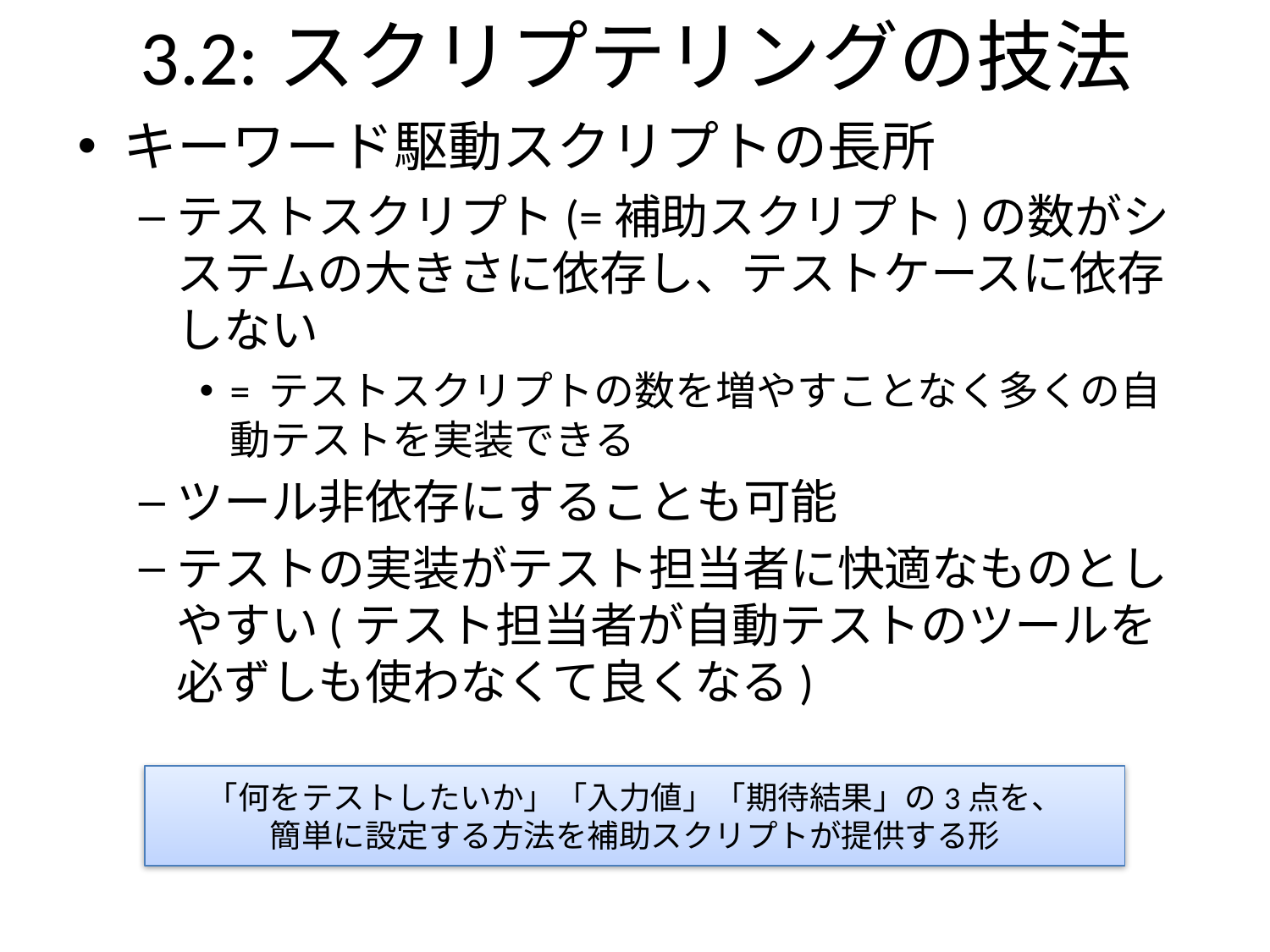

3.2:スクリプテリングの技法
キーワード駆動スクリプトの長所
テストスクリプト(=補助スクリプト)の数がシステムの大きさに依存し、テストケースに依存しない
= テストスクリプトの数を増やすことなく多くの自動テストを実装できる
ツール非依存にすることも可能
テストの実装がテスト担当者に快適なものとしやすい(テスト担当者が自動テストのツールを必ずしも使わなくて良くなる)

「何をテストしたいか」「入力値」「期待結果」の3点を、
簡単に設定する方法を補助スクリプトが提供する形